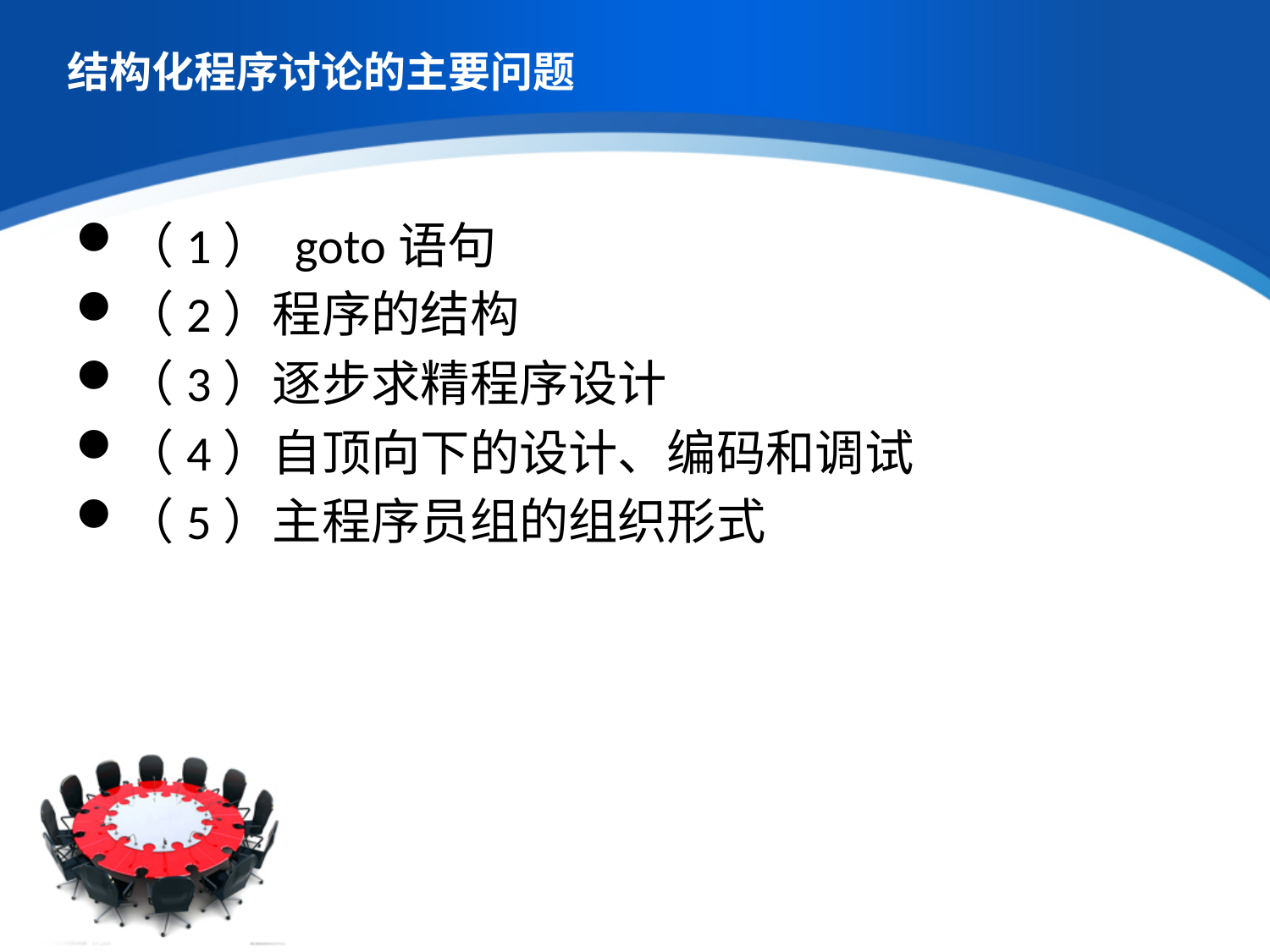

# 结构化程序讨论的主要问题
（1） goto语句
（2）程序的结构
（3）逐步求精程序设计
（4）自顶向下的设计、编码和调试
（5）主程序员组的组织形式